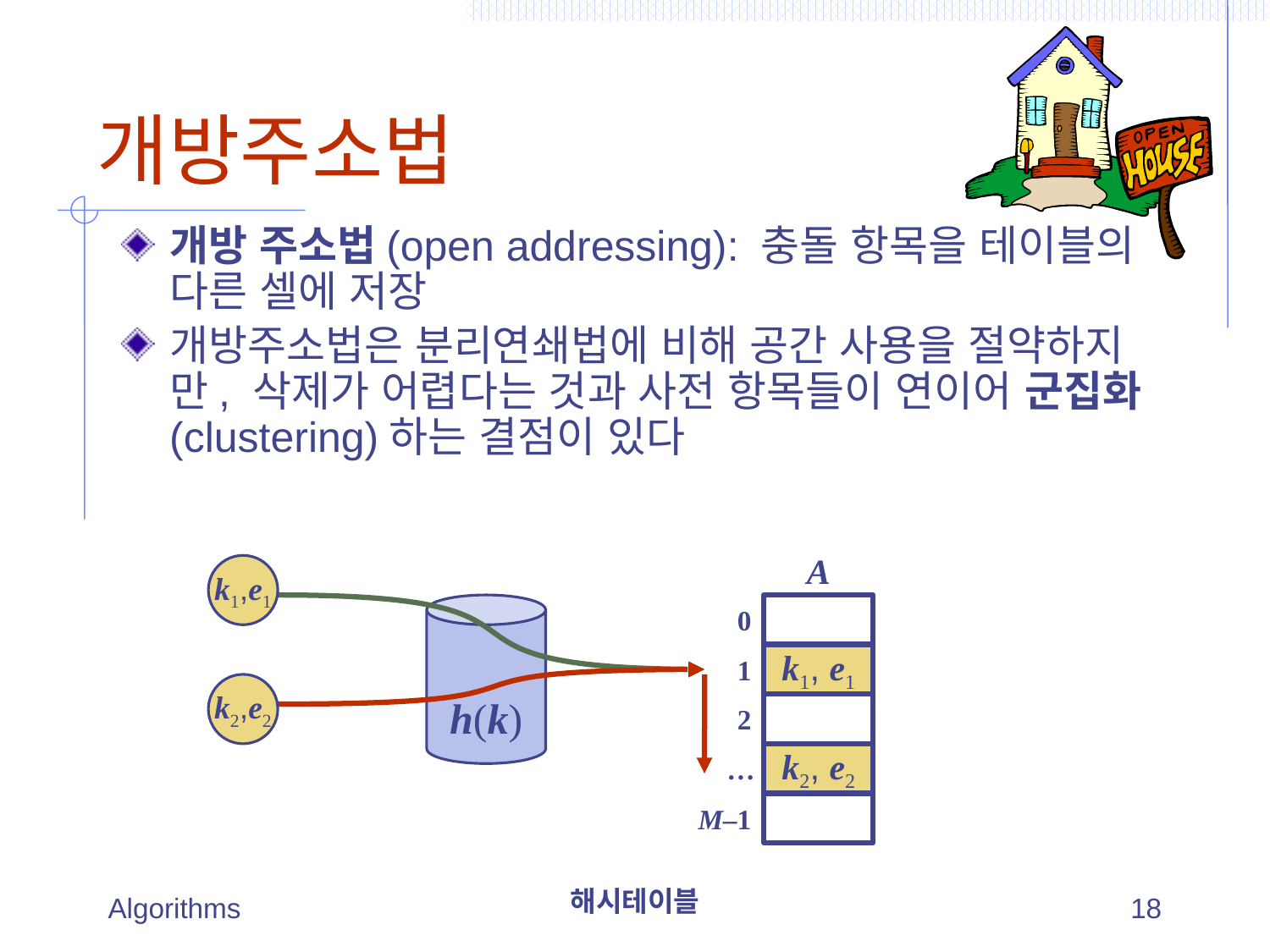

# 개방주소법

개방 주소법(open addressing): 충돌 항목을 테이블의 다른 셀에 저장
개방주소법은 분리연쇄법에 비해 공간 사용을 절약하지만, 삭제가 어렵다는 것과 사전 항목들이 연이어 군집화(clustering)하는 결점이 있다
A
k1,e1
h(k)
0

1

k1, e1
k2,e2
2

…

k2, e2
M–1

Algorithms
해시테이블
18